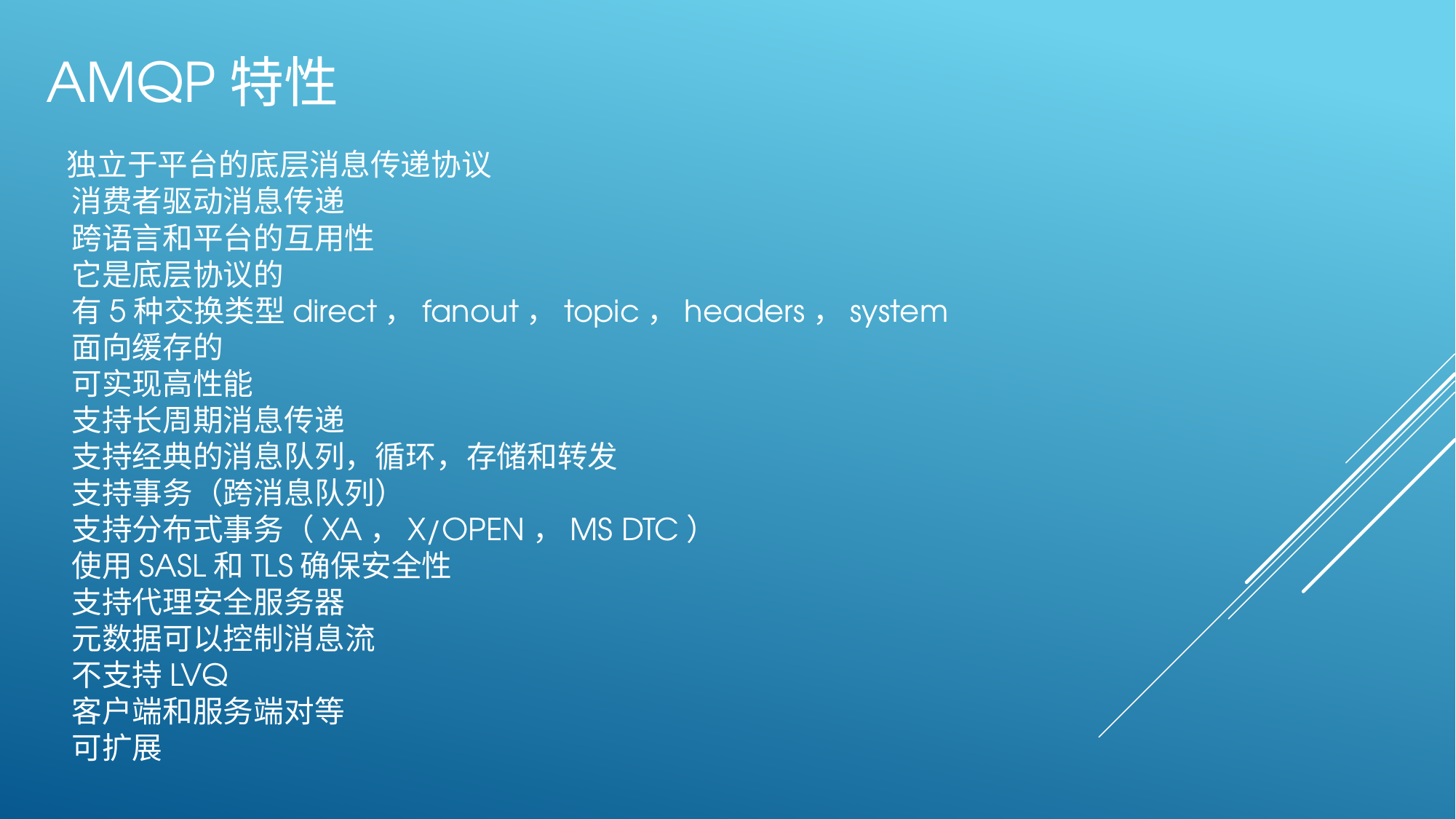

# AMQP特性
        独立于平台的底层消息传递协议
　　消费者驱动消息传递
　　跨语言和平台的互用性
　　它是底层协议的
　　有5种交换类型direct，fanout，topic，headers，system
　　面向缓存的
　　可实现高性能
　　支持长周期消息传递
　　支持经典的消息队列，循环，存储和转发
　　支持事务（跨消息队列）
　　支持分布式事务（XA，X/OPEN，MS DTC）
　　使用SASL和TLS确保安全性
　　支持代理安全服务器
　　元数据可以控制消息流
　　不支持LVQ
　　客户端和服务端对等
　　可扩展